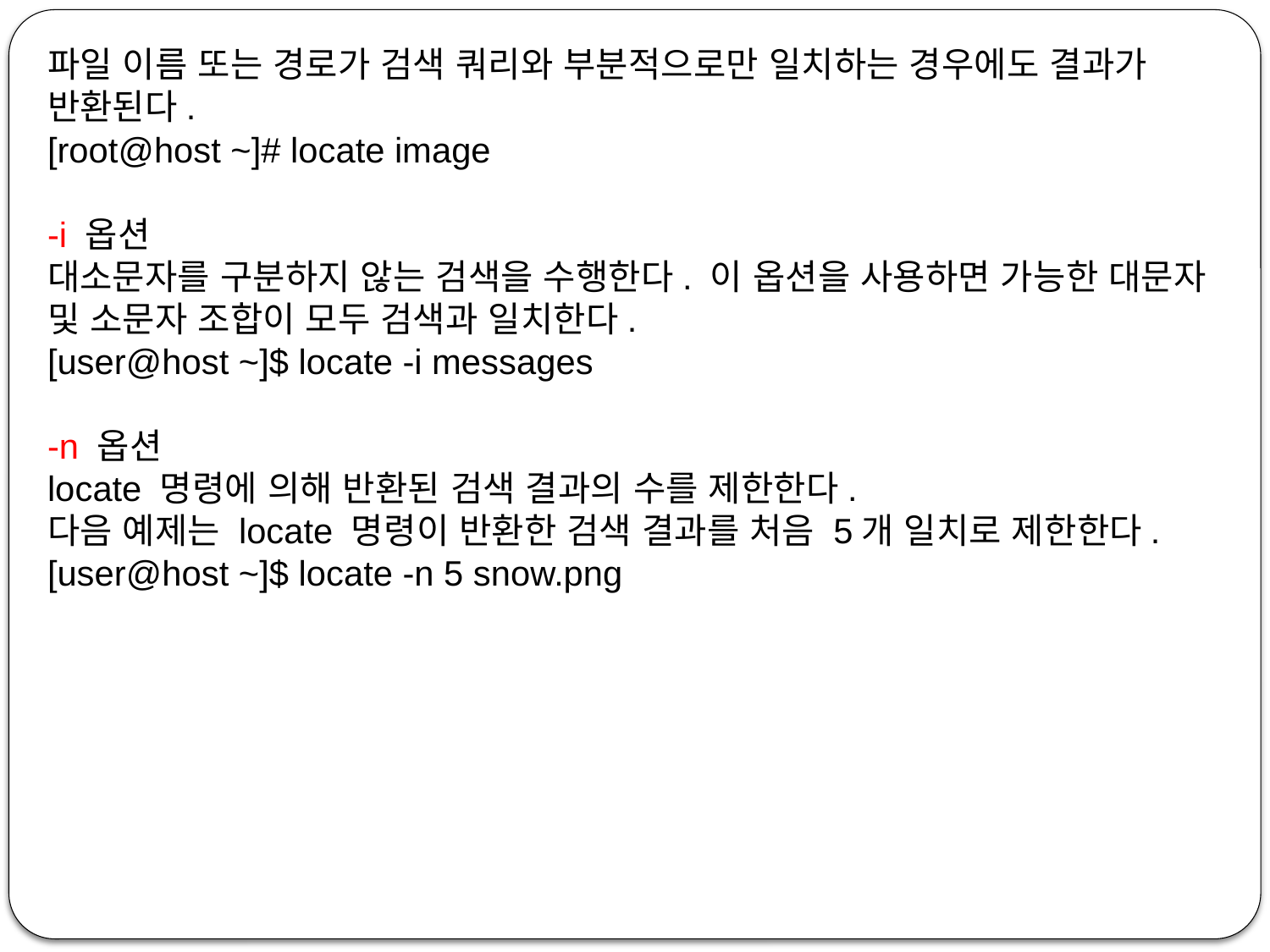

파일 이름 또는 경로가 검색 쿼리와 부분적으로만 일치하는 경우에도 결과가 반환된다.
[root@host ~]# locate image

-i 옵션
대소문자를 구분하지 않는 검색을 수행한다. 이 옵션을 사용하면 가능한 대문자 및 소문자 조합이 모두 검색과 일치한다.
[user@host ~]$ locate -i messages

-n 옵션
locate 명령에 의해 반환된 검색 결과의 수를 제한한다.
다음 예제는 locate 명령이 반환한 검색 결과를 처음 5개 일치로 제한한다.
[user@host ~]$ locate -n 5 snow.png